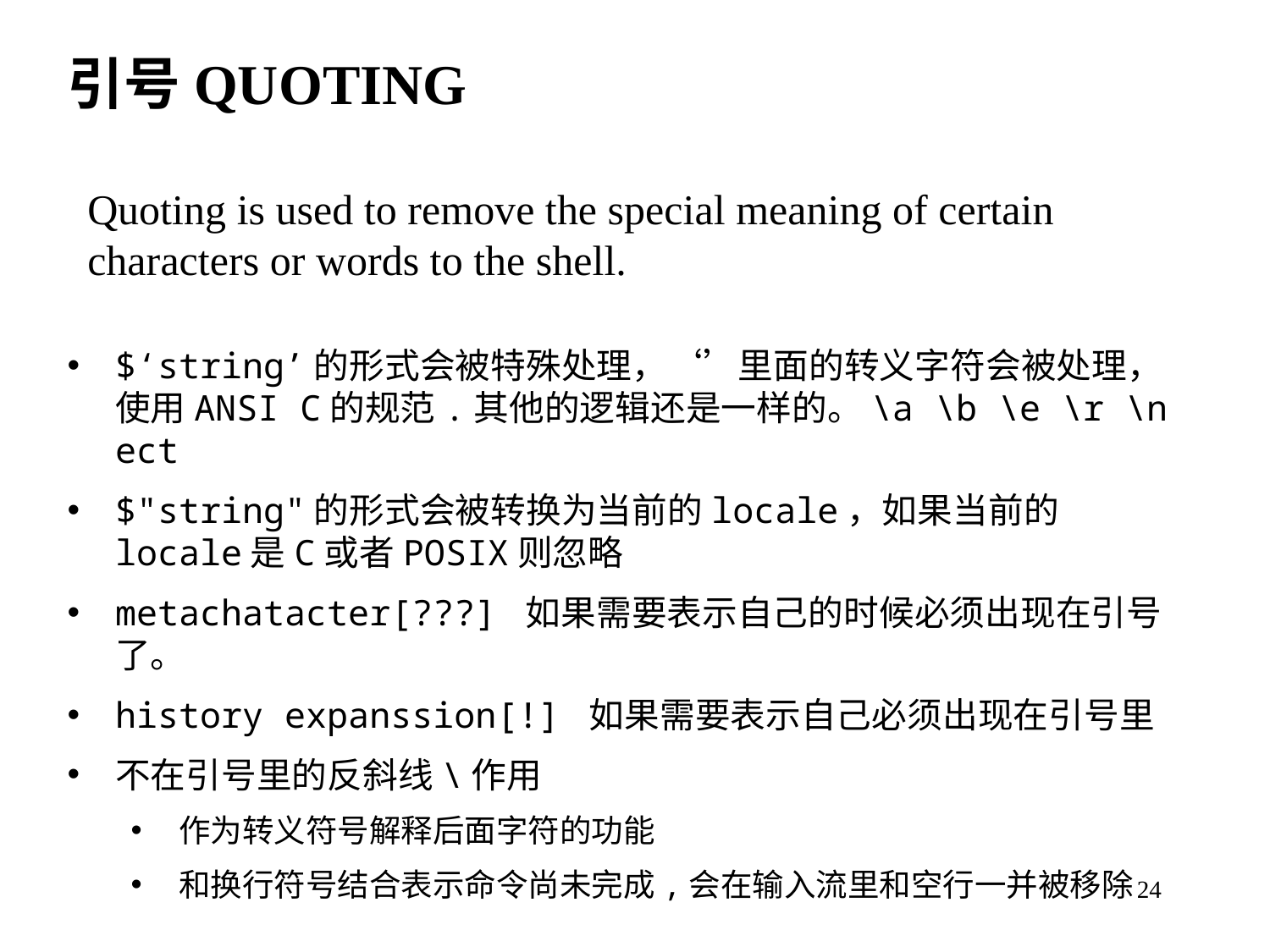

引号QUOTING
Quoting is used to remove the special meaning of certain characters or words to the shell.
$‘string’的形式会被特殊处理，‘’里面的转义字符会被处理，使用ANSI C的规范.其他的逻辑还是一样的。\a \b \e \r \n ect
$"string"的形式会被转换为当前的locale，如果当前的locale是C或者POSIX则忽略
metachatacter[???] 如果需要表示自己的时候必须出现在引号了。
history expanssion[!] 如果需要表示自己必须出现在引号里
不在引号里的反斜线\作用
作为转义符号解释后面字符的功能
和换行符号结合表示命令尚未完成,会在输入流里和空行一并被移除
24